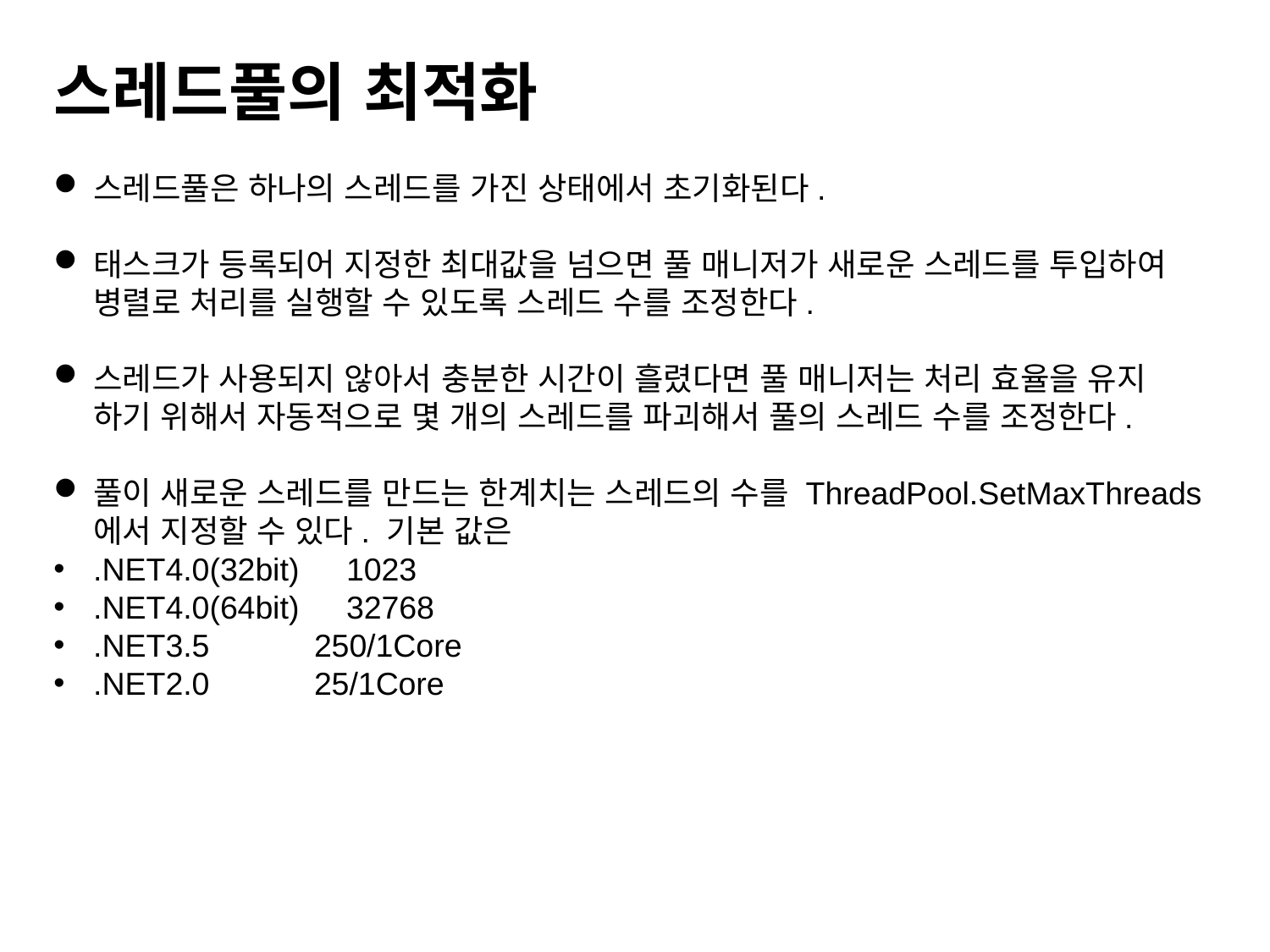

스레드풀의 최적화
스레드풀은 하나의 스레드를 가진 상태에서 초기화된다.
태스크가 등록되어 지정한 최대값을 넘으면 풀 매니저가 새로운 스레드를 투입하여 병렬로 처리를 실행할 수 있도록 스레드 수를 조정한다.
스레드가 사용되지 않아서 충분한 시간이 흘렸다면 풀 매니저는 처리 효율을 유지 하기 위해서 자동적으로 몇 개의 스레드를 파괴해서 풀의 스레드 수를 조정한다.

풀이 새로운 스레드를 만드는 한계치는 스레드의 수를 ThreadPool.SetMaxThreads에서 지정할 수 있다. 기본 값은
.NET4.0(32bit)　1023
.NET4.0(64bit)　32768
.NET3.5　        250/1Core
.NET2.0　        25/1Core